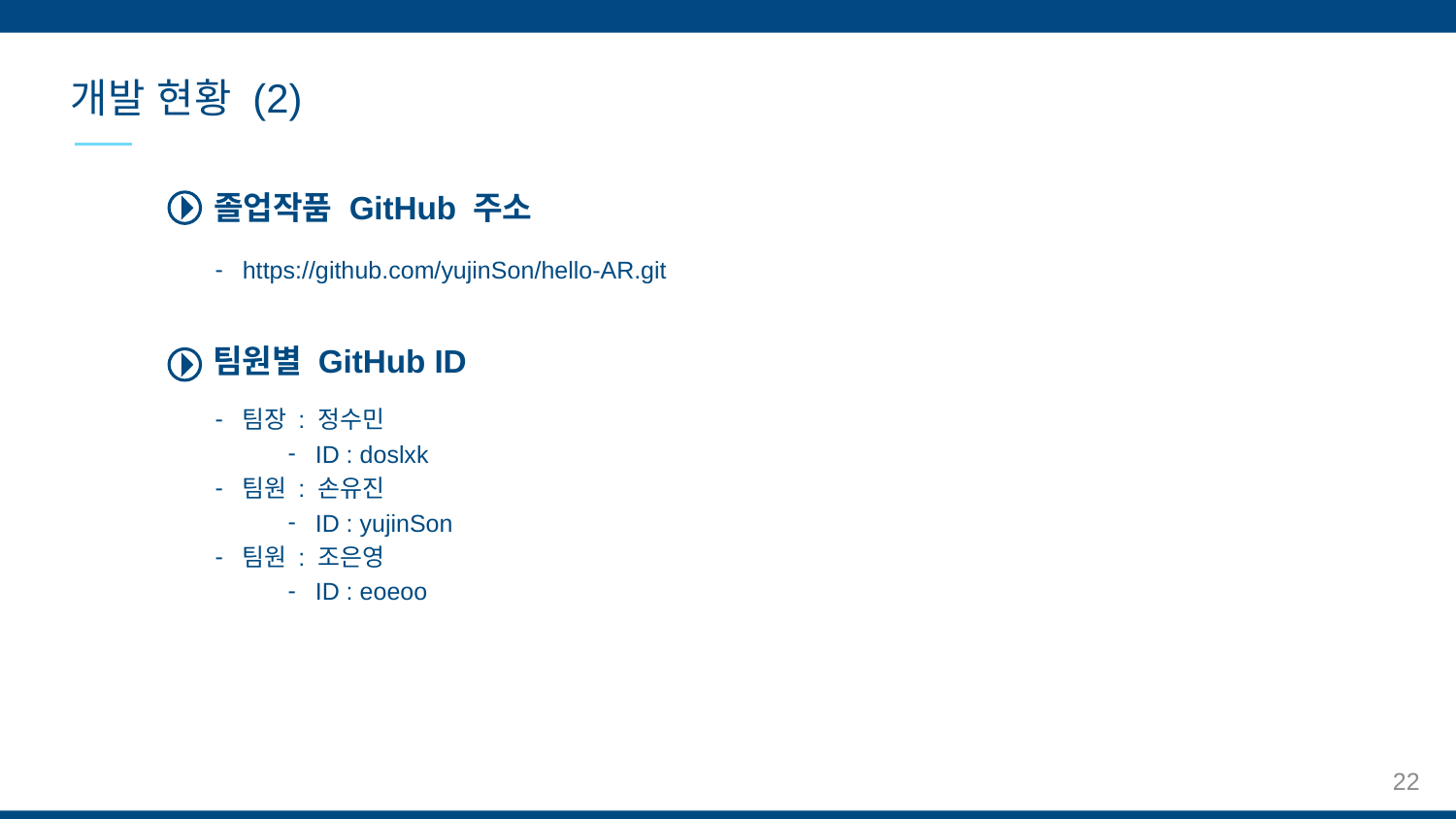

개발 현황 (2)
졸업작품 GitHub 주소

https://github.com/yujinSon/hello-AR.git
팀원별 GitHub ID

팀장 : 정수민
ID : doslxk
팀원 : 손유진
ID : yujinSon
팀원 : 조은영
ID : eoeoo
22